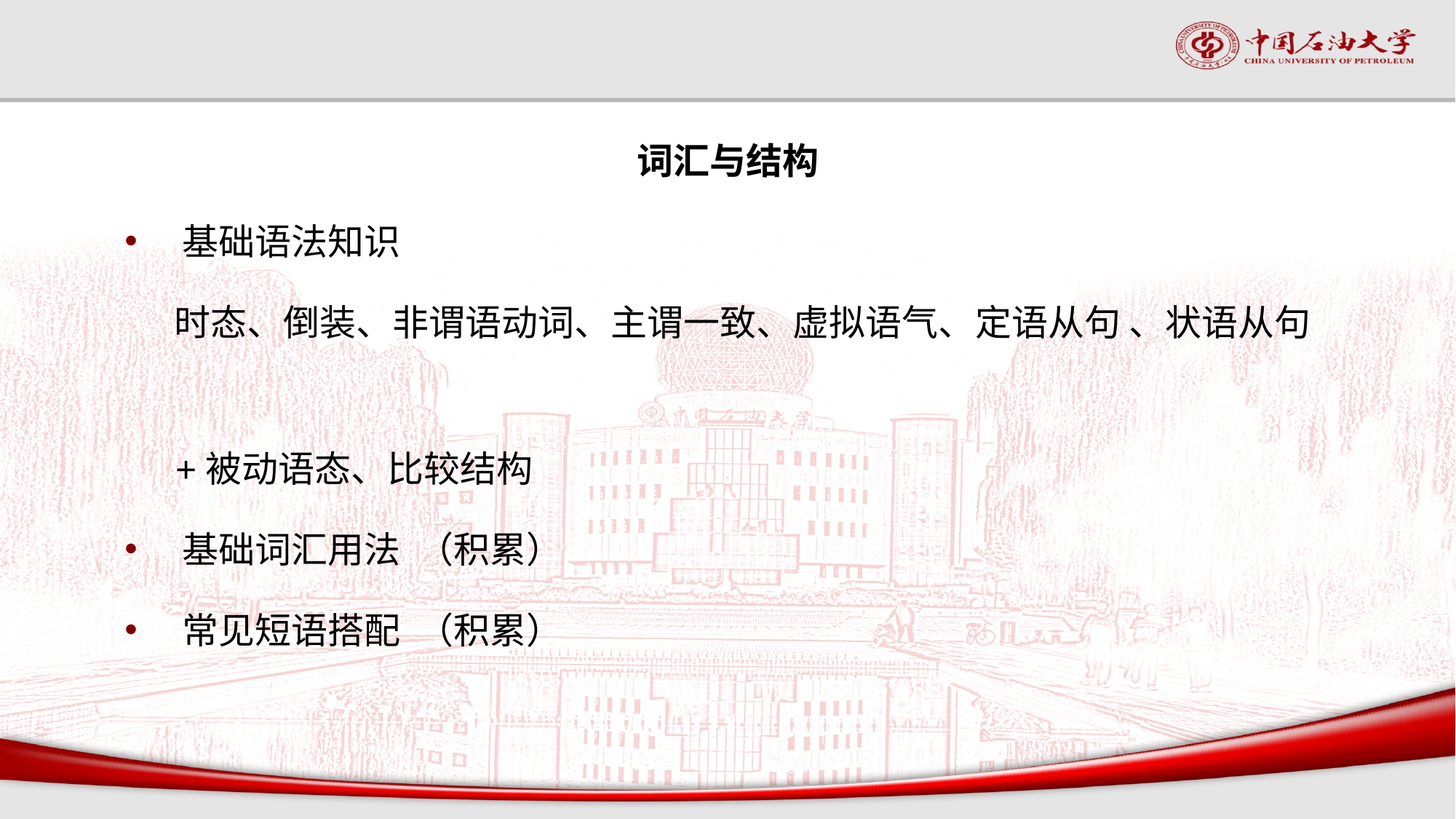

词汇与结构
 基础语法知识
     时态、倒装、非谓语动词、主谓一致、虚拟语气、定语从句 、状语从句
     +被动语态、比较结构
 基础词汇用法  （积累）
 常见短语搭配  （积累）